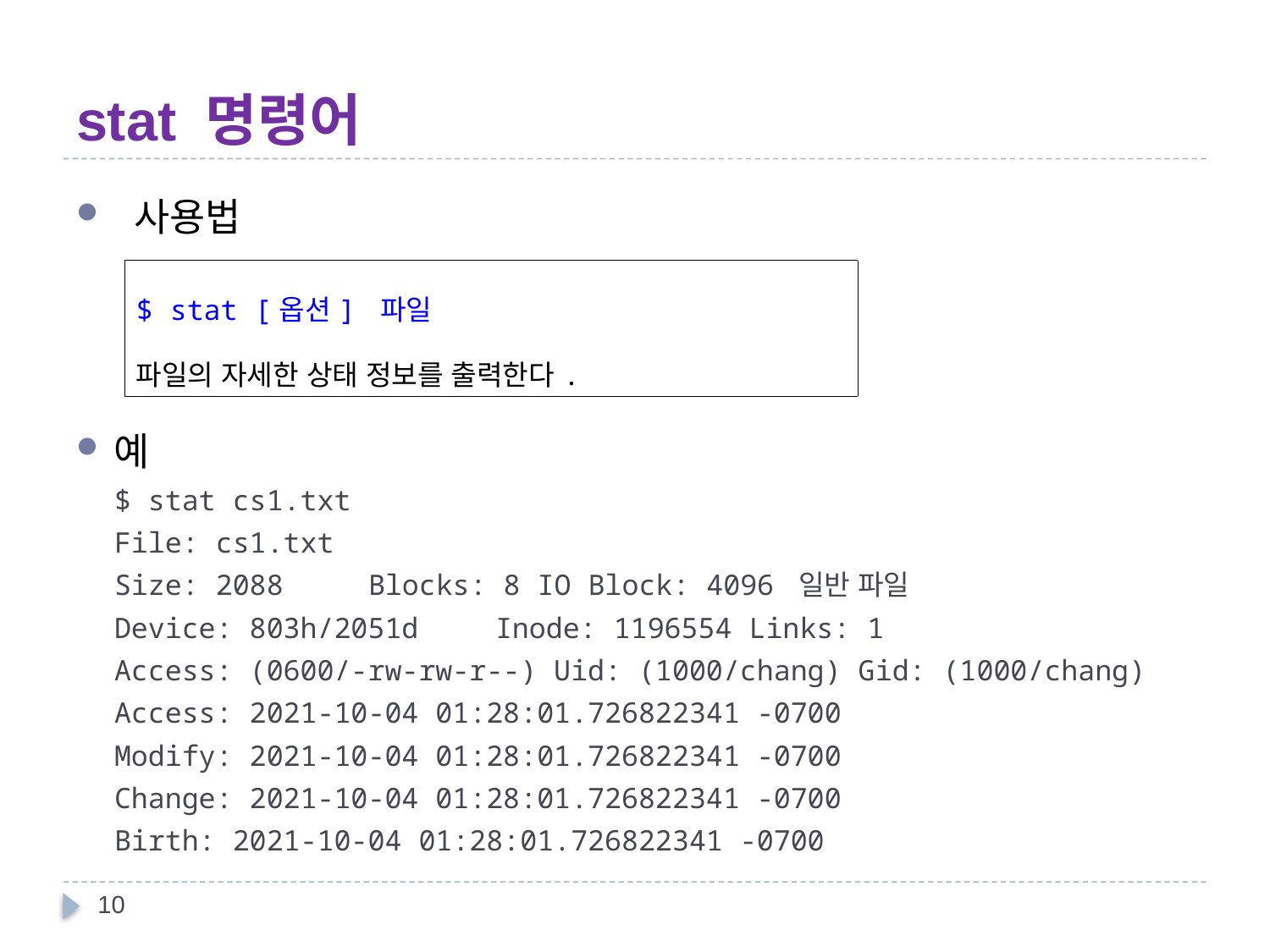

# stat 명령어
 사용법

예
$ stat cs1.txt
File: cs1.txt
Size: 2088 	Blocks: 8 IO Block: 4096 일반 파일
Device: 803h/2051d	Inode: 1196554 Links: 1
Access: (0600/-rw-rw-r--) Uid: (1000/chang) Gid: (1000/chang)
Access: 2021-10-04 01:28:01.726822341 -0700
Modify: 2021-10-04 01:28:01.726822341 -0700
Change: 2021-10-04 01:28:01.726822341 -0700
Birth: 2021-10-04 01:28:01.726822341 -0700

| $ stat [옵션] 파일 파일의 자세한 상태 정보를 출력한다. |
| --- |
10